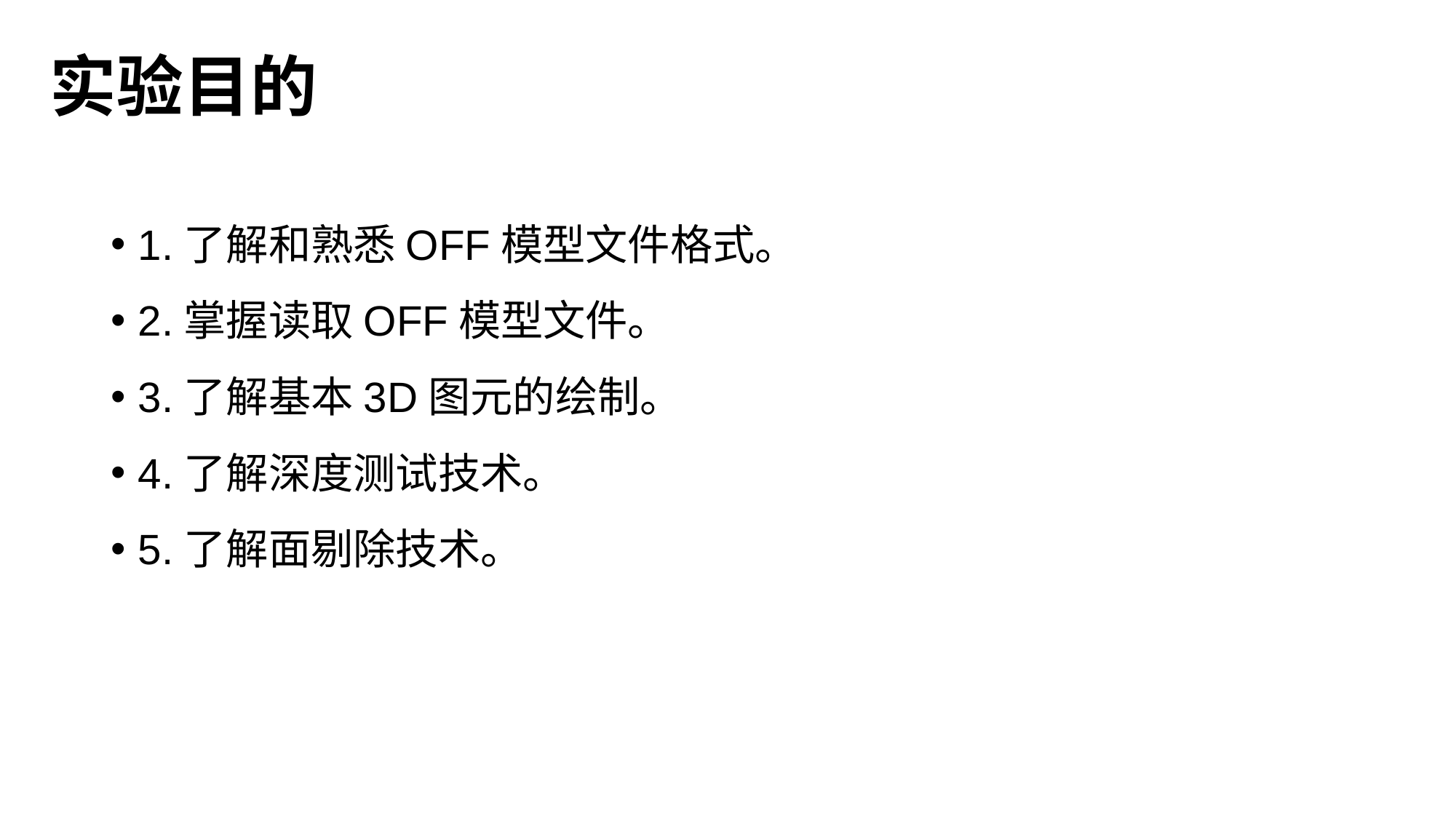

实验目的
1.了解和熟悉OFF模型文件格式。
2.掌握读取OFF模型文件。
3.了解基本3D图元的绘制。
4.了解深度测试技术。
5.了解面剔除技术。